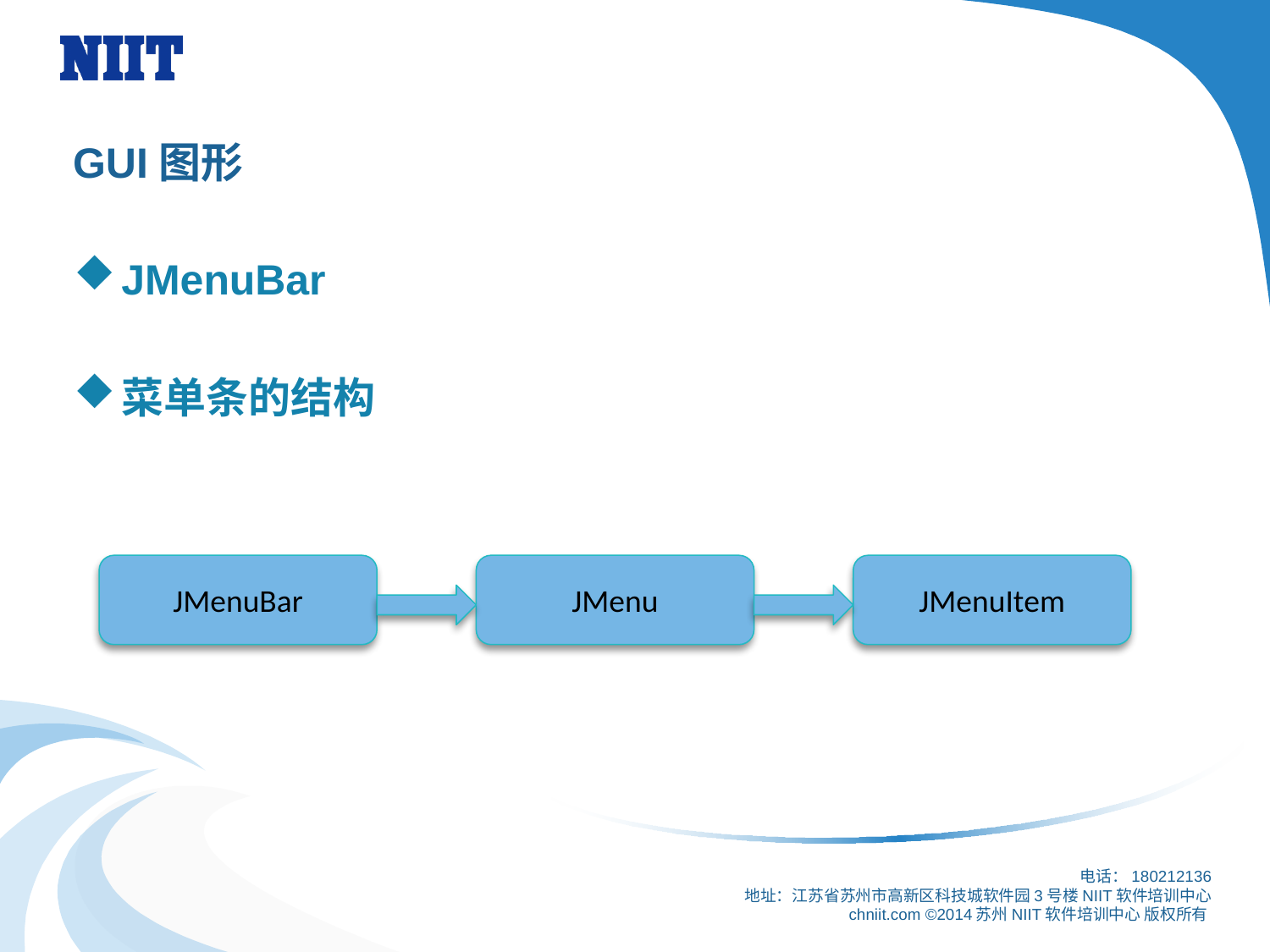

# GUI图形
JMenuBar

菜单条的结构

JMenuBar
JMenu
JMenuItem